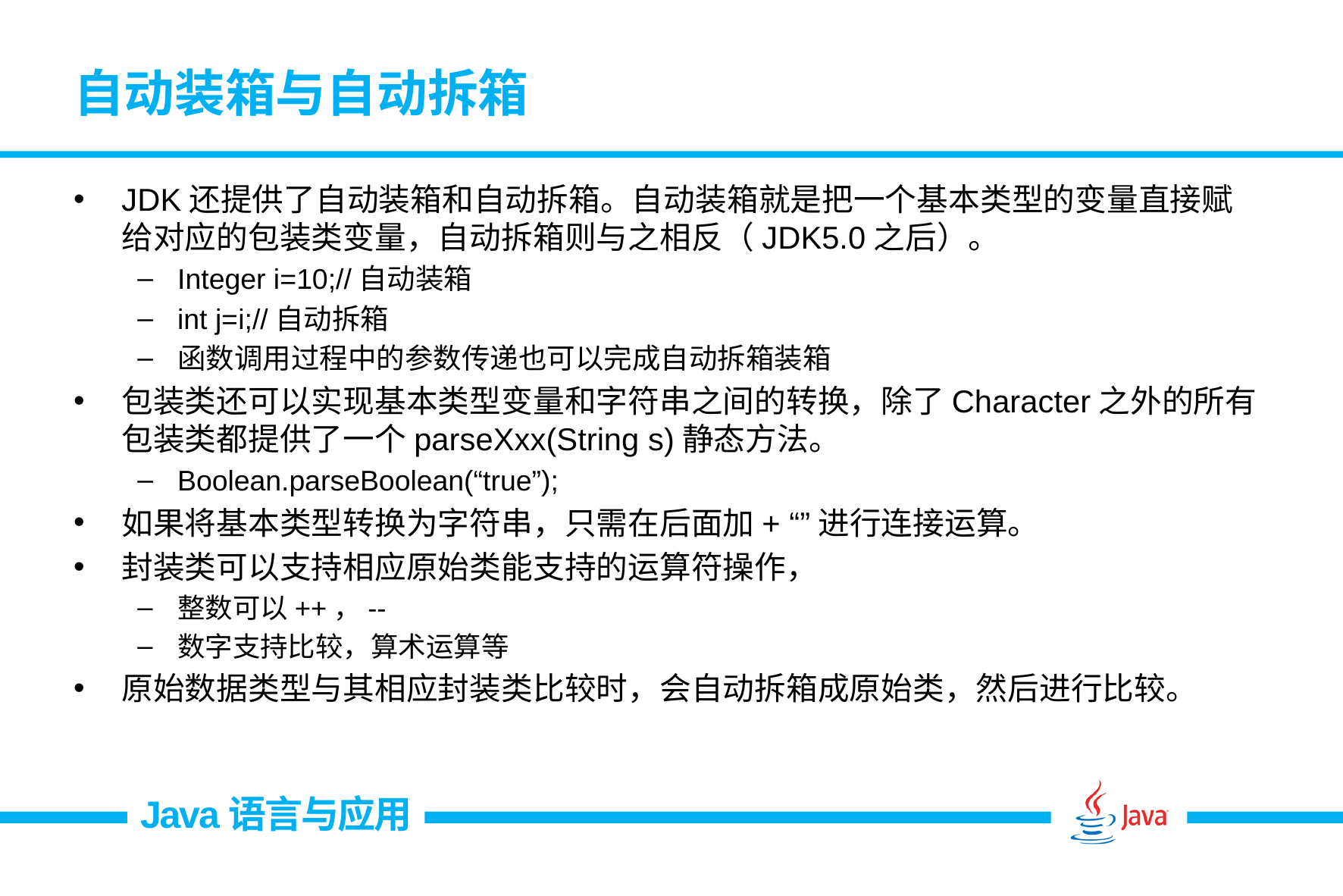

# 自动装箱与自动拆箱
JDK还提供了自动装箱和自动拆箱。自动装箱就是把一个基本类型的变量直接赋给对应的包装类变量，自动拆箱则与之相反（JDK5.0之后）。
Integer i=10;//自动装箱
int j=i;//自动拆箱
函数调用过程中的参数传递也可以完成自动拆箱装箱
包装类还可以实现基本类型变量和字符串之间的转换，除了Character之外的所有包装类都提供了一个parseXxx(String s)静态方法。
Boolean.parseBoolean(“true”);
如果将基本类型转换为字符串，只需在后面加+ “”进行连接运算。
封装类可以支持相应原始类能支持的运算符操作，
整数可以++，--
数字支持比较，算术运算等
原始数据类型与其相应封装类比较时，会自动拆箱成原始类，然后进行比较。